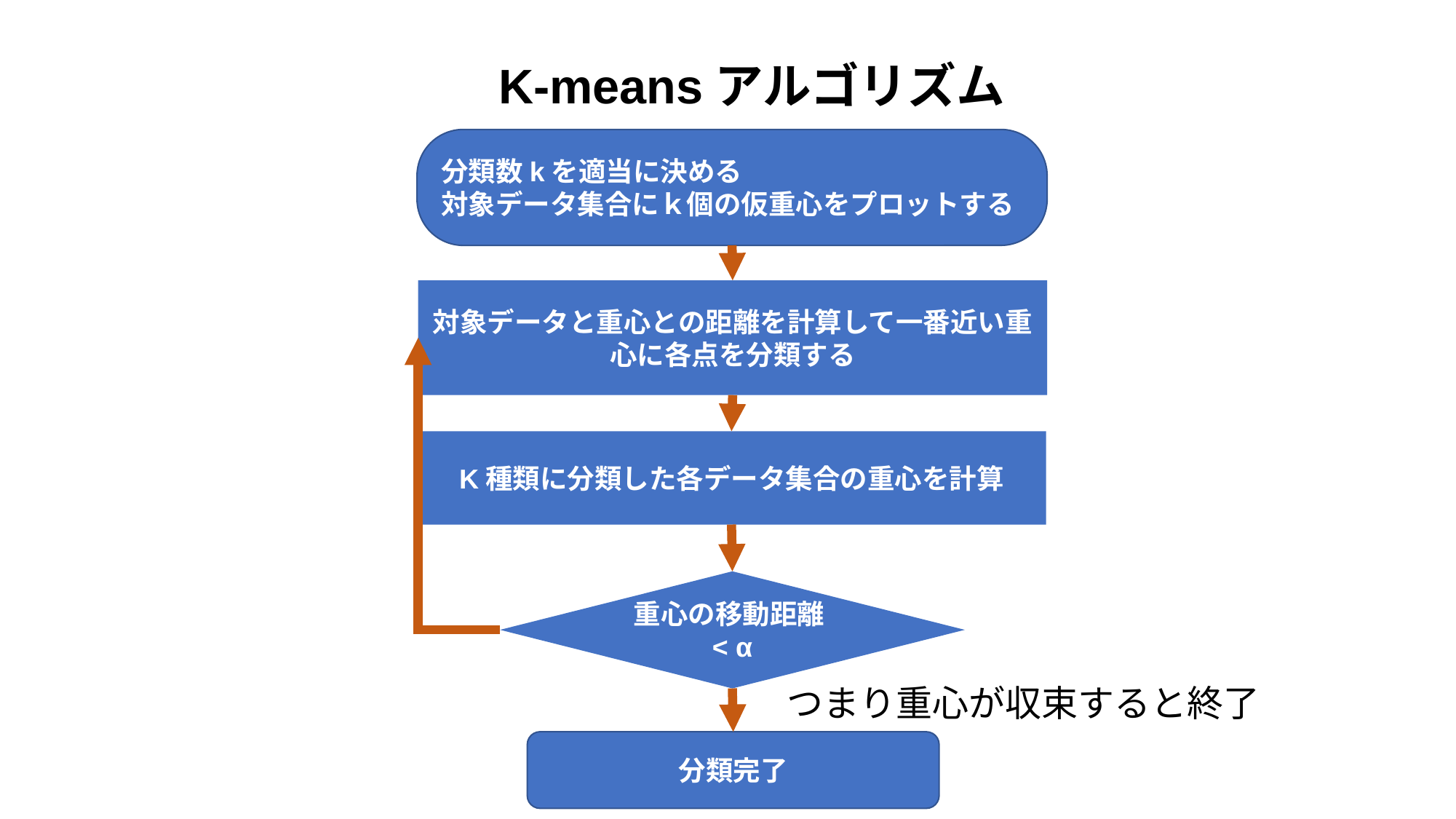

K-meansアルゴリズム
分類数kを適当に決める
対象データ集合にｋ個の仮重心をプロットする
対象データと重心との距離を計算して一番近い重心に各点を分類する
K種類に分類した各データ集合の重心を計算
重心の移動距離< α
つまり重心が収束すると終了
分類完了